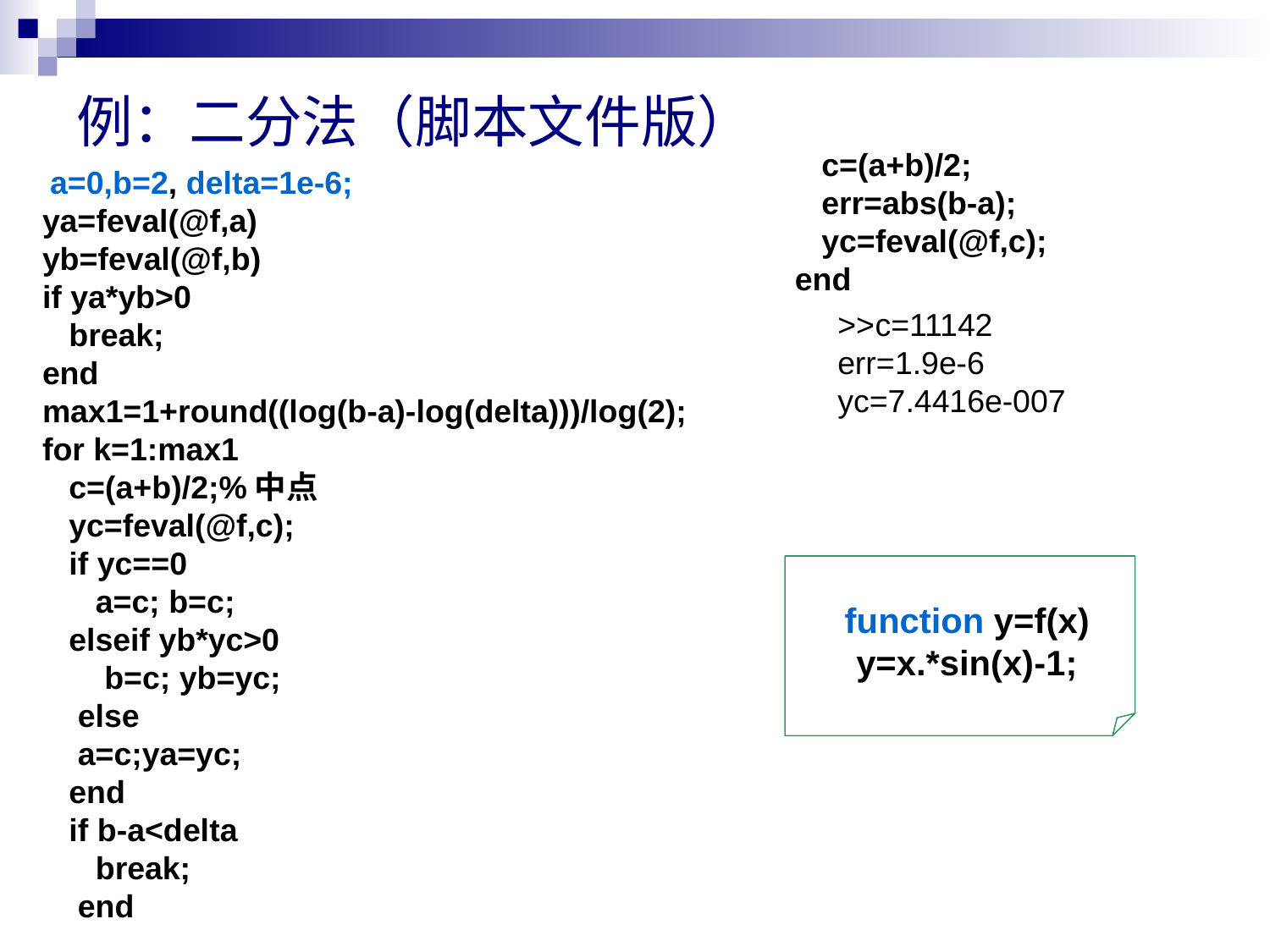

例：二分法（脚本文件版）
   c=(a+b)/2;
   err=abs(b-a);
   yc=feval(@f,c);
end
 a=0,b=2, delta=1e-6;
ya=feval(@f,a)
yb=feval(@f,b)
if ya*yb>0
   break;
end
max1=1+round((log(b-a)-log(delta)))/log(2);
for k=1:max1
   c=(a+b)/2;%中点
   yc=feval(@f,c);
   if yc==0
      a=c; b=c;
   elseif yb*yc>0
       b=c; yb=yc;
    else
    a=c;ya=yc;
   end
   if b-a<delta
      break;
    end

>>c=11142
err=1.9e-6
yc=7.4416e-007

  function y=f(x)
   y=x.*sin(x)-1;